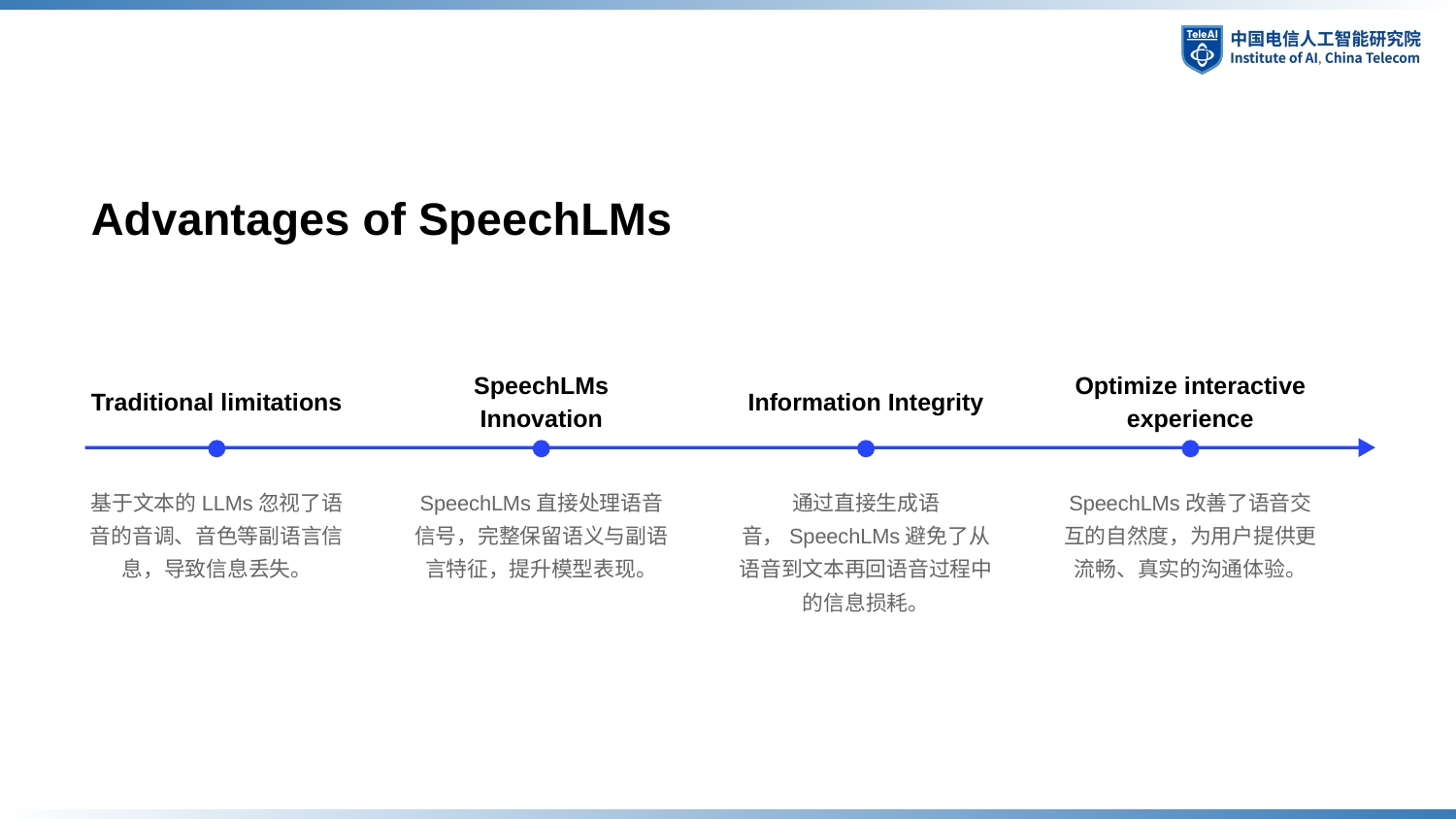

Advantages of SpeechLMs
Traditional limitations
SpeechLMs Innovation
Information Integrity
Optimize interactive experience

基于文本的LLMs忽视了语音的音调、音色等副语言信息，导致信息丢失。
SpeechLMs直接处理语音信号，完整保留语义与副语言特征，提升模型表现。
通过直接生成语音，SpeechLMs避免了从语音到文本再回语音过程中的信息损耗。
SpeechLMs改善了语音交互的自然度，为用户提供更流畅、真实的沟通体验。